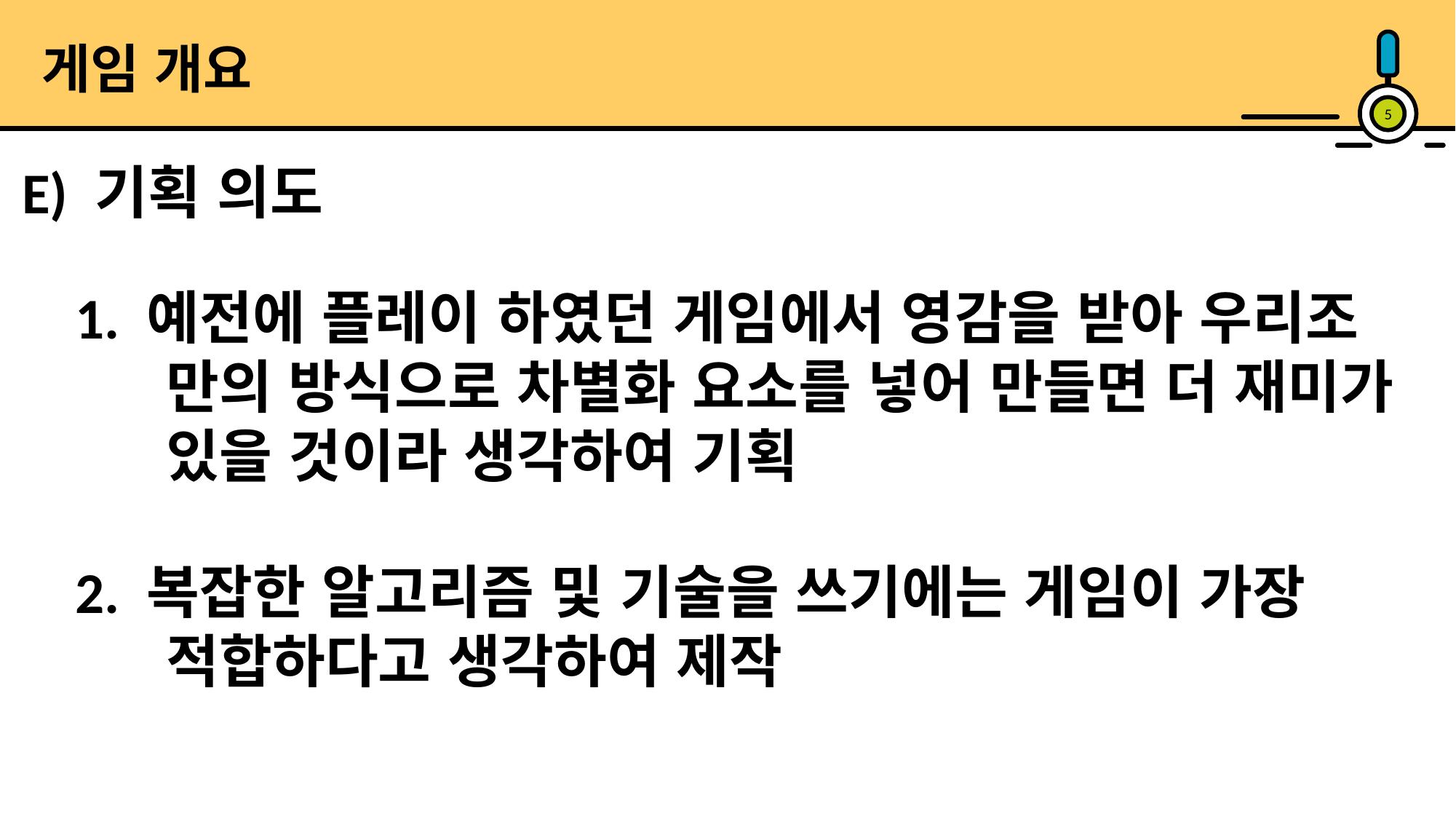

게임 개요
5
E) 기획 의도
    1. 예전에 플레이 하였던 게임에서 영감을 받아 우리조
        만의 방식으로 차별화 요소를 넣어 만들면 더 재미가
        있을 것이라 생각하여 기획
    2. 복잡한 알고리즘 및 기술을 쓰기에는 게임이 가장
        적합하다고 생각하여 제작